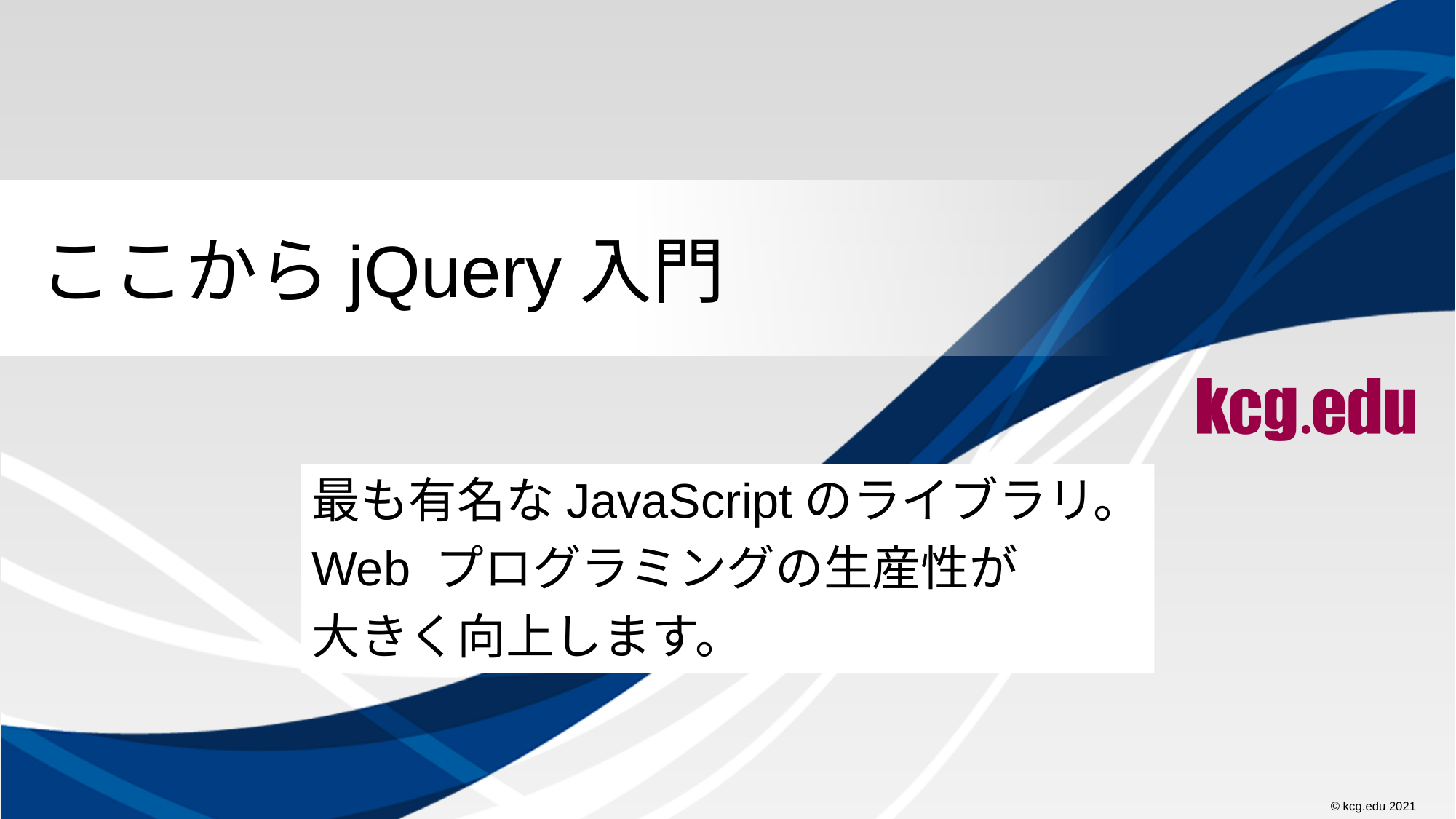

# ここからjQuery入門
最も有名なJavaScriptのライブラリ。
Web プログラミングの生産性が
大きく向上します。